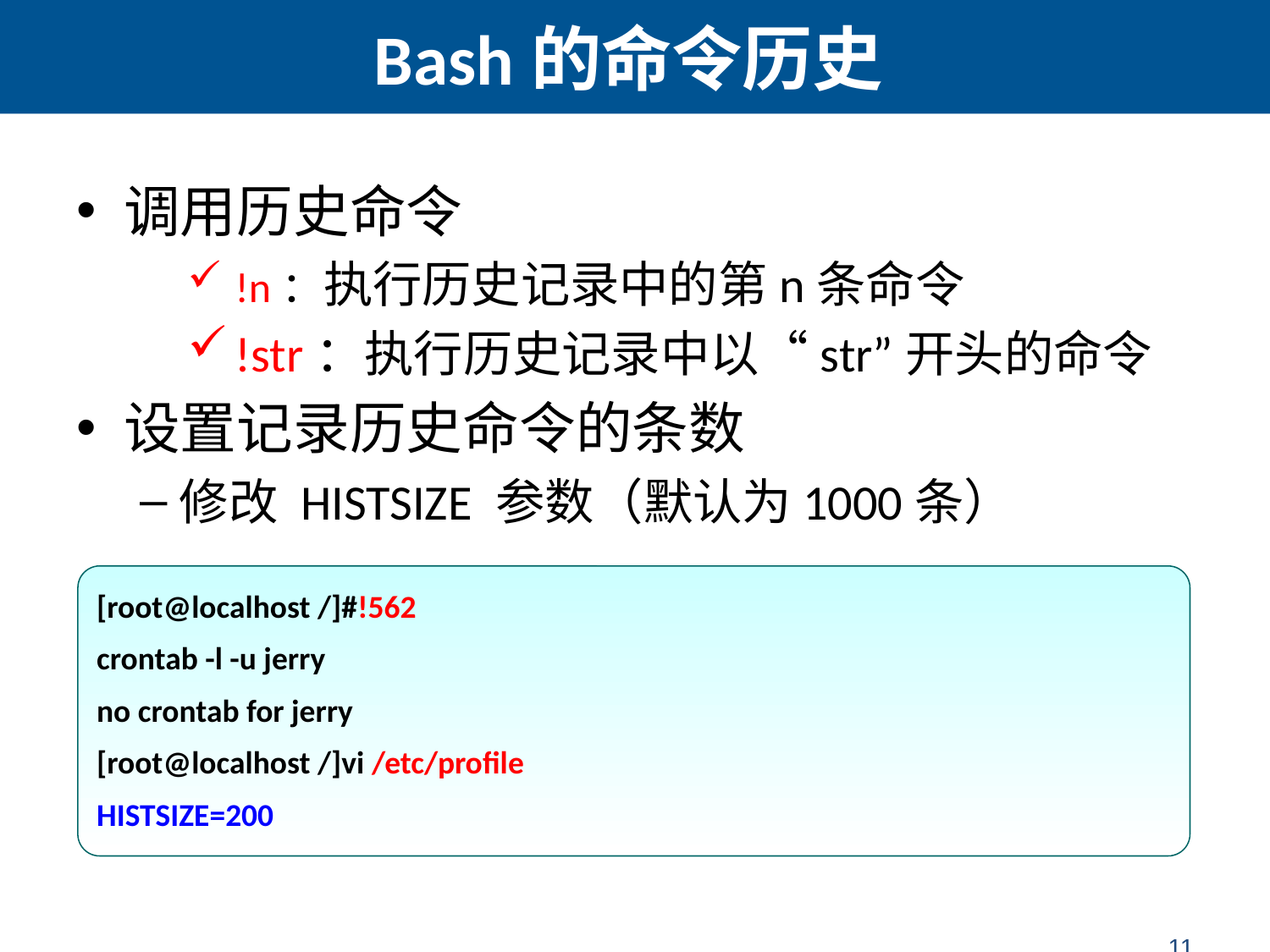

# Bash的命令历史
调用历史命令
!n：执行历史记录中的第n条命令
!str：执行历史记录中以“str”开头的命令
设置记录历史命令的条数
修改 HISTSIZE 参数（默认为1000条）
[root@localhost /]#!562
crontab -l -u jerry
no crontab for jerry
[root@localhost /]vi /etc/profile
HISTSIZE=200
11